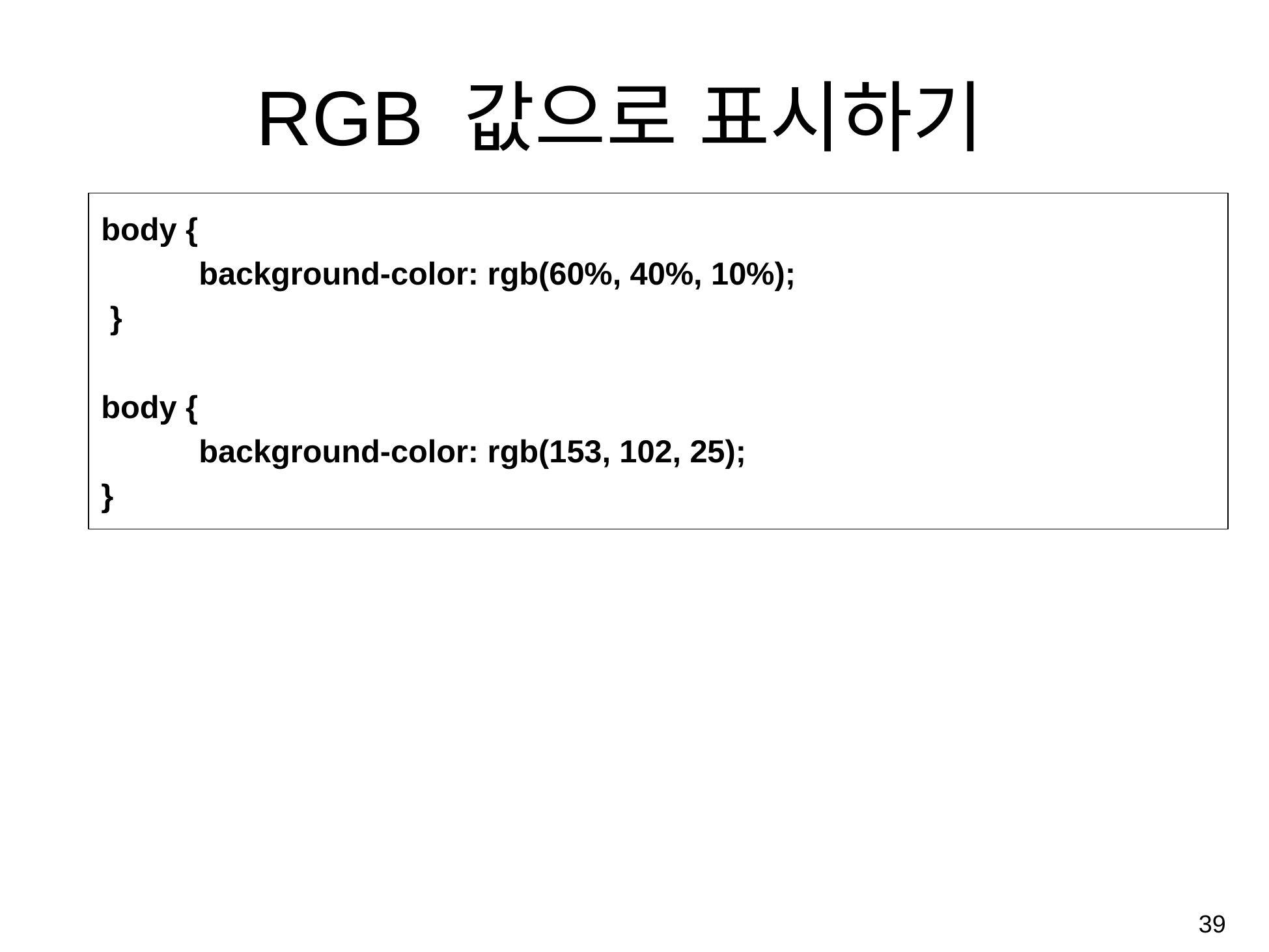

# RGB 값으로 표시하기
body {
	background-color: rgb(60%, 40%, 10%);
 }

body {
	background-color: rgb(153, 102, 25);
}
39